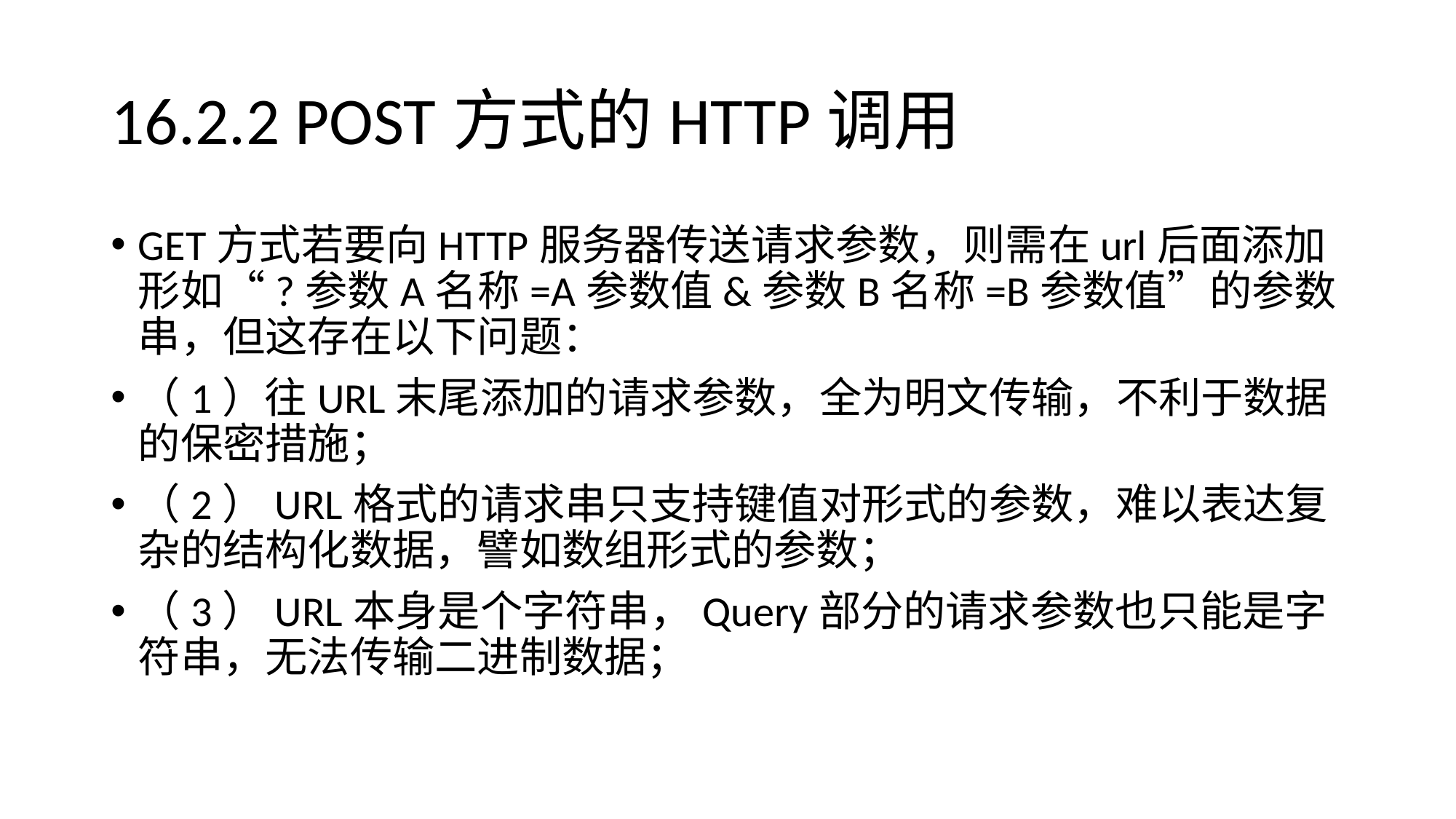

# 16.2.2 POST方式的HTTP调用
GET方式若要向HTTP服务器传送请求参数，则需在url后面添加形如“?参数A名称=A参数值&参数B名称=B参数值”的参数串，但这存在以下问题：
（1）往URL末尾添加的请求参数，全为明文传输，不利于数据的保密措施；
（2）URL格式的请求串只支持键值对形式的参数，难以表达复杂的结构化数据，譬如数组形式的参数；
（3）URL本身是个字符串，Query部分的请求参数也只能是字符串，无法传输二进制数据；